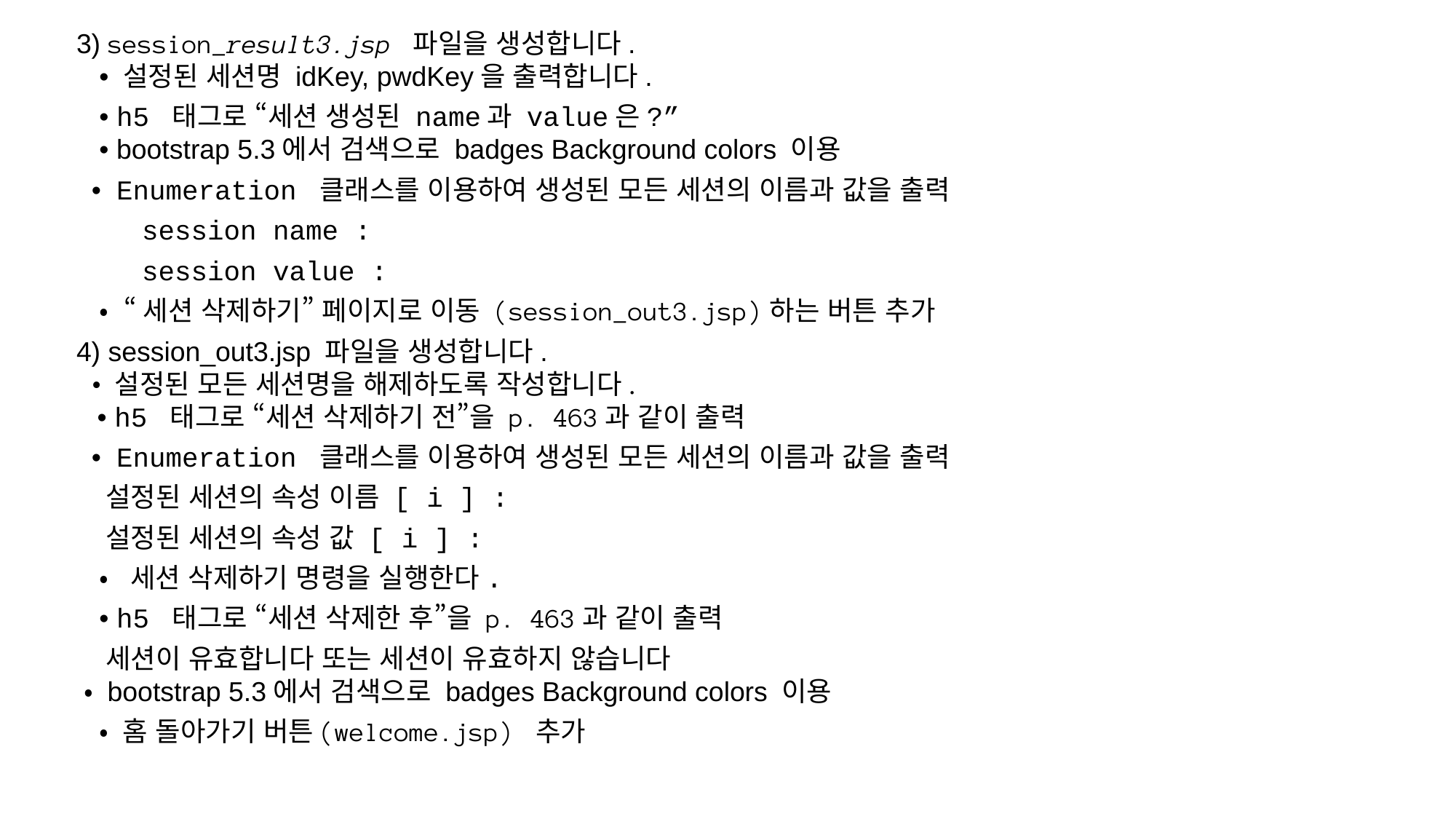

3) session_result3.jsp 파일을 생성합니다.
   • 설정된 세션명 idKey, pwdKey을 출력합니다.
   • h5 태그로 “세션 생성된 name과 value은?”
   • bootstrap 5.3에서 검색으로 badges Background colors 이용
  •  Enumeration 클래스를 이용하여 생성된 모든 세션의 이름과 값을 출력
    session name :
    session value :
   •  “세션 삭제하기” 페이지로 이동 (session_out3.jsp)하는 버튼 추가
4) session_out3.jsp 파일을 생성합니다.
  • 설정된 모든 세션명을 해제하도록 작성합니다.
   • h5 태그로 “세션 삭제하기 전”을 p. 463과 같이 출력
  •  Enumeration 클래스를 이용하여 생성된 모든 세션의 이름과 값을 출력
   설정된 세션의 속성 이름 [ i ] :
   설정된 세션의 속성 값 [ i ] :
   •  세션 삭제하기 명령을 실행한다.
   • h5 태그로 “세션 삭제한 후”을 p. 463과 같이 출력
   세션이 유효합니다 또는 세션이 유효하지 않습니다
 • bootstrap 5.3에서 검색으로 badges Background colors 이용
   • 홈 돌아가기 버튼(welcome.jsp) 추가